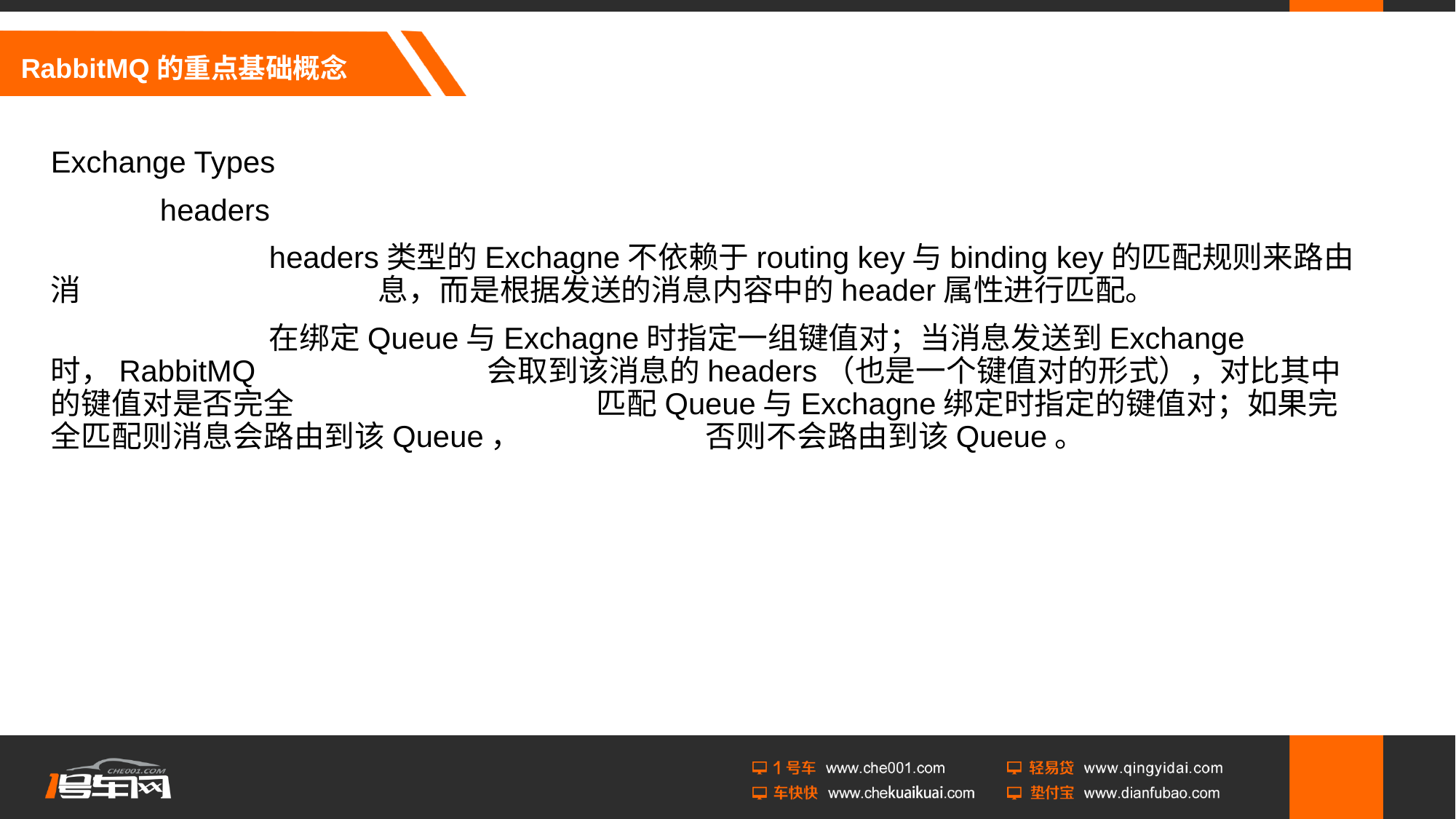

# RabbitMQ的重点基础概念
Exchange Types
	headers
		headers类型的Exchagne不依赖于routing key与binding key的匹配规则来路由消			息，而是根据发送的消息内容中的header属性进行匹配。
		在绑定Queue与Exchagne时指定一组键值对；当消息发送到Exchange时，RabbitMQ			会取到该消息的headers（也是一个键值对的形式），对比其中的键值对是否完全			匹配Queue与Exchagne绑定时指定的键值对；如果完全匹配则消息会路由到该Queue，		否则不会路由到该Queue。